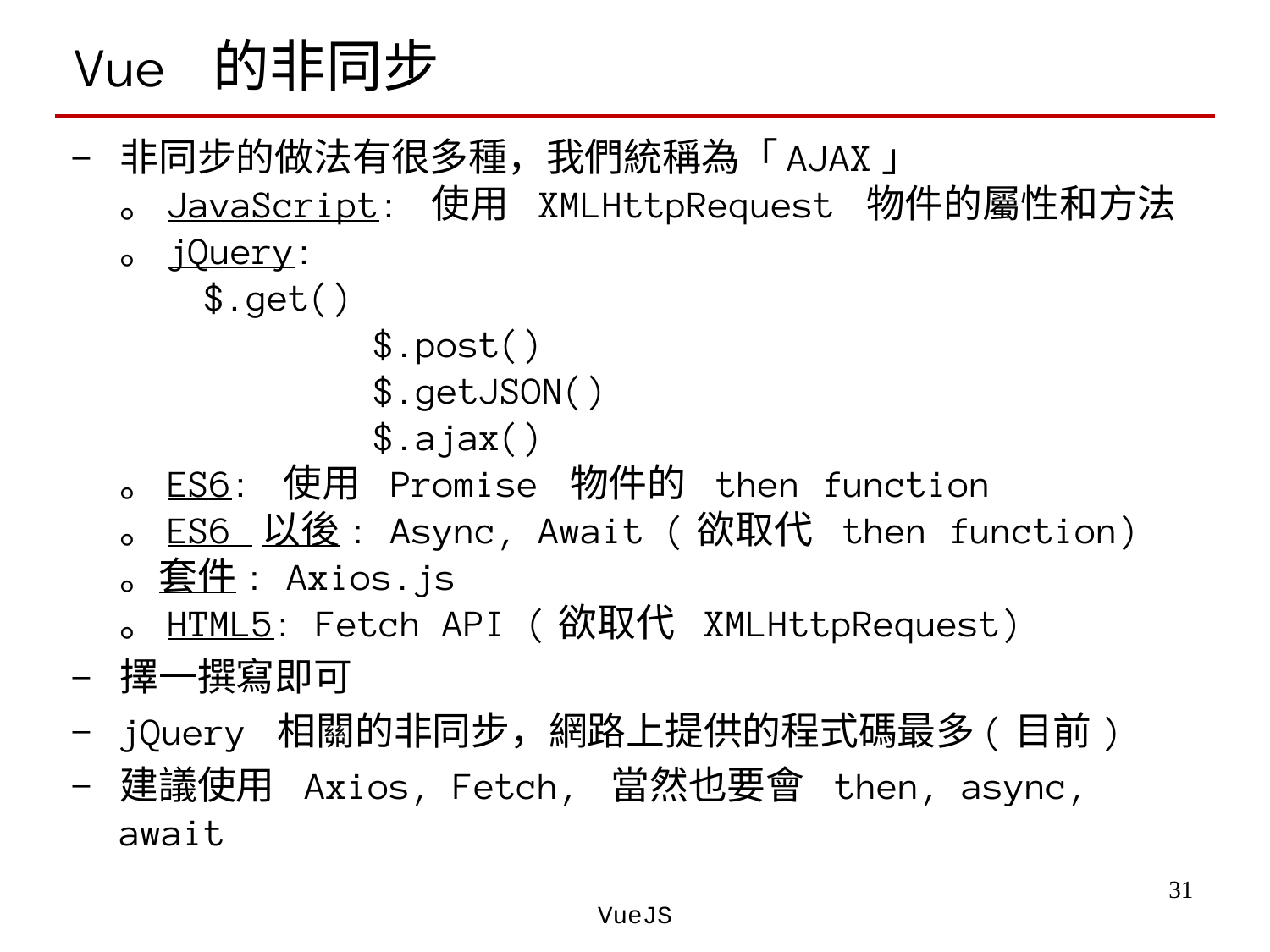

# Vue 的非同步
非同步的做法有很多種，我們統稱為「AJAX」
。JavaScript: 使用 XMLHttpRequest 物件的屬性和方法
。jQuery:
    $.get()
		$.post()
		$.getJSON()
		$.ajax()
。ES6: 使用 Promise 物件的 then function
。ES6 以後: Async, Await (欲取代 then function)
。套件: Axios.js
。HTML5: Fetch API (欲取代 XMLHttpRequest)
擇一撰寫即可
jQuery 相關的非同步，網路上提供的程式碼最多(目前)
建議使用 Axios, Fetch, 當然也要會 then, async, await
31
VueJS